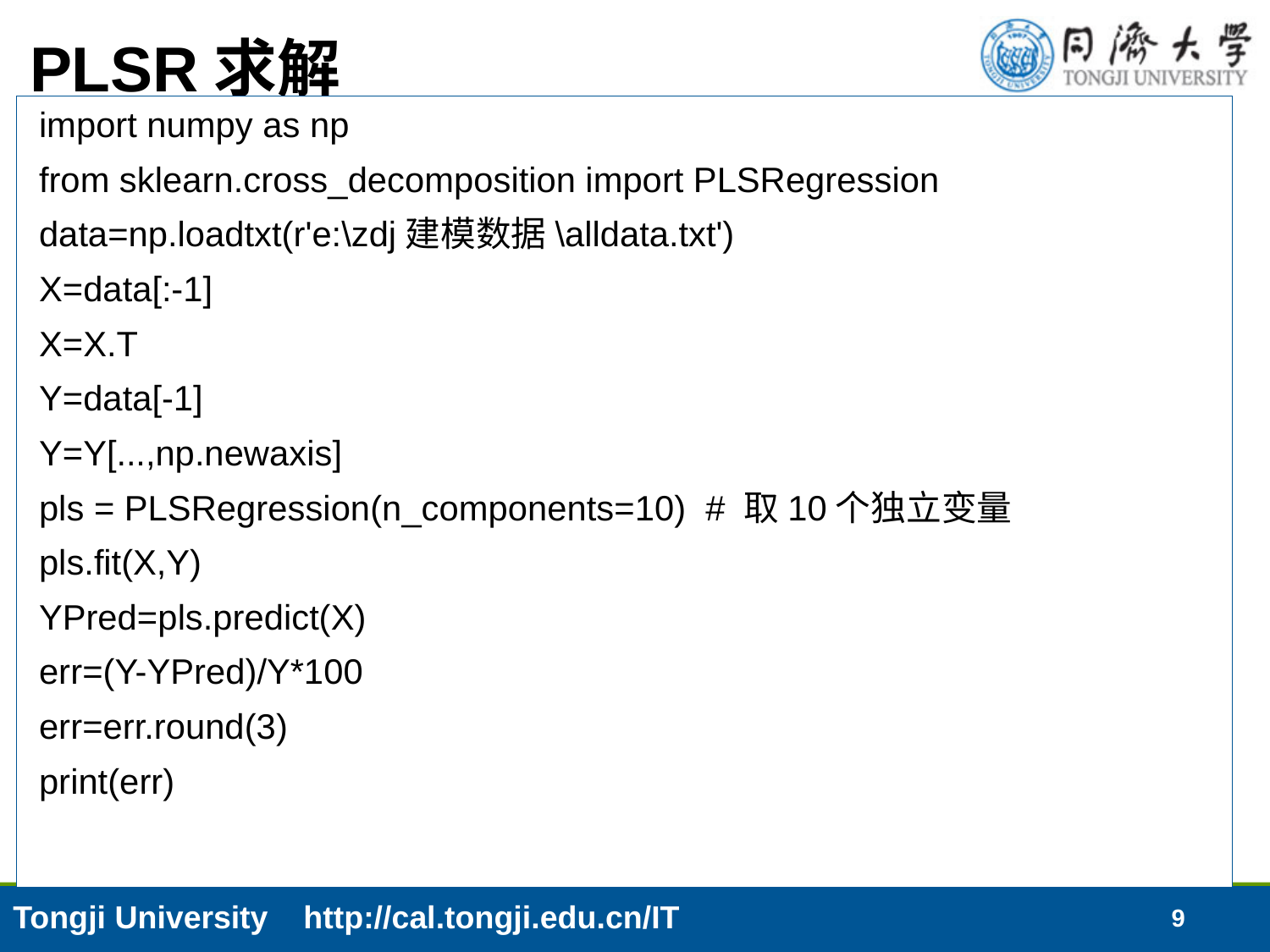

# PLSR求解
import numpy as np
from sklearn.cross_decomposition import PLSRegression
data=np.loadtxt(r'e:\zdj建模数据\alldata.txt')
X=data[:-1]
X=X.T
Y=data[-1]
Y=Y[...,np.newaxis]
pls = PLSRegression(n_components=10)  # 取10个独立变量
pls.fit(X,Y)
YPred=pls.predict(X)
err=(Y-YPred)/Y*100
err=err.round(3)
print(err)